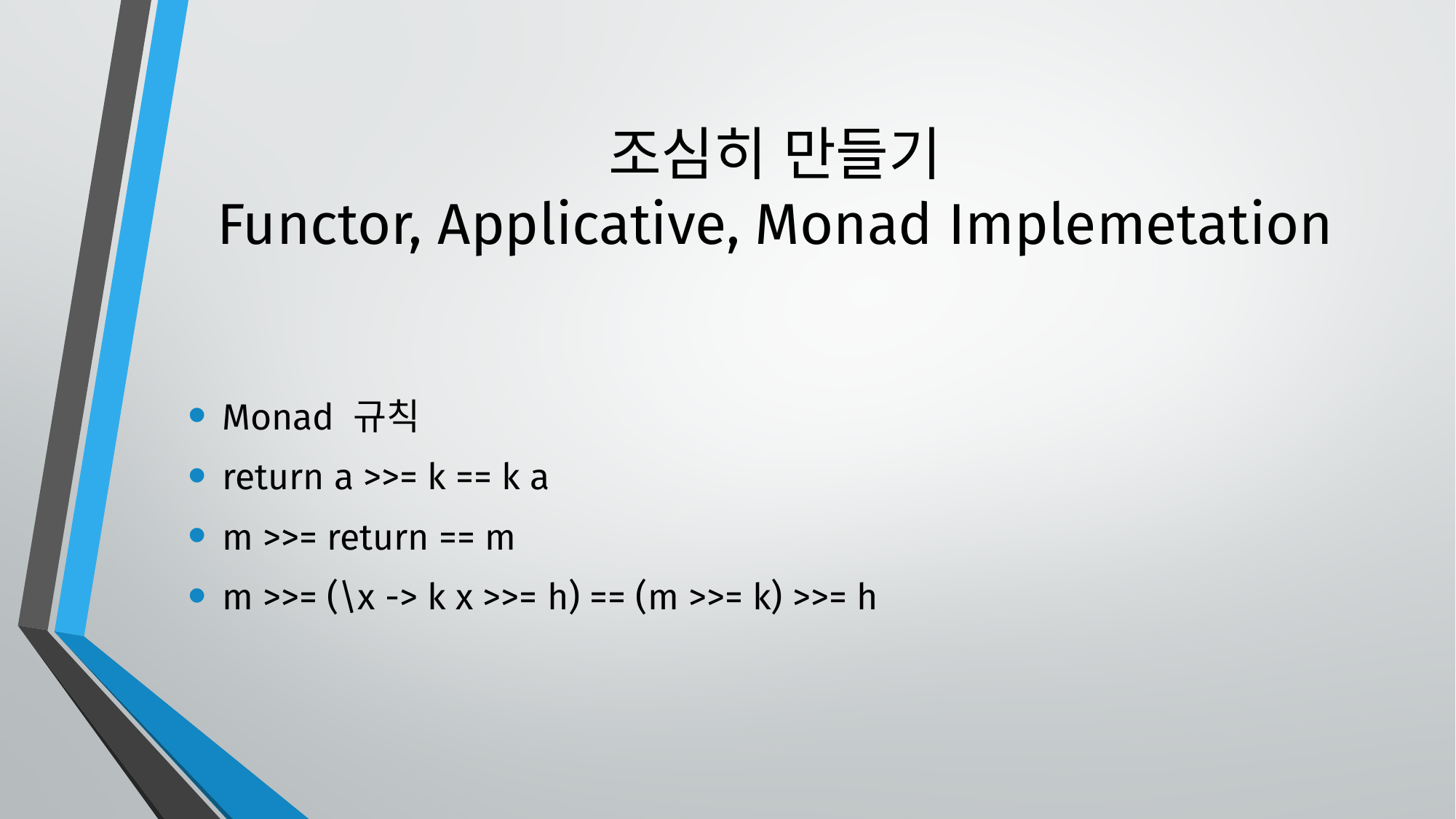

# 조심히 만들기 Functor, Applicative, Monad Implemetation
Monad 규칙
return a >>= k == k a
m >>= return == m
m >>= (\x -> k x >>= h) == (m >>= k) >>= h